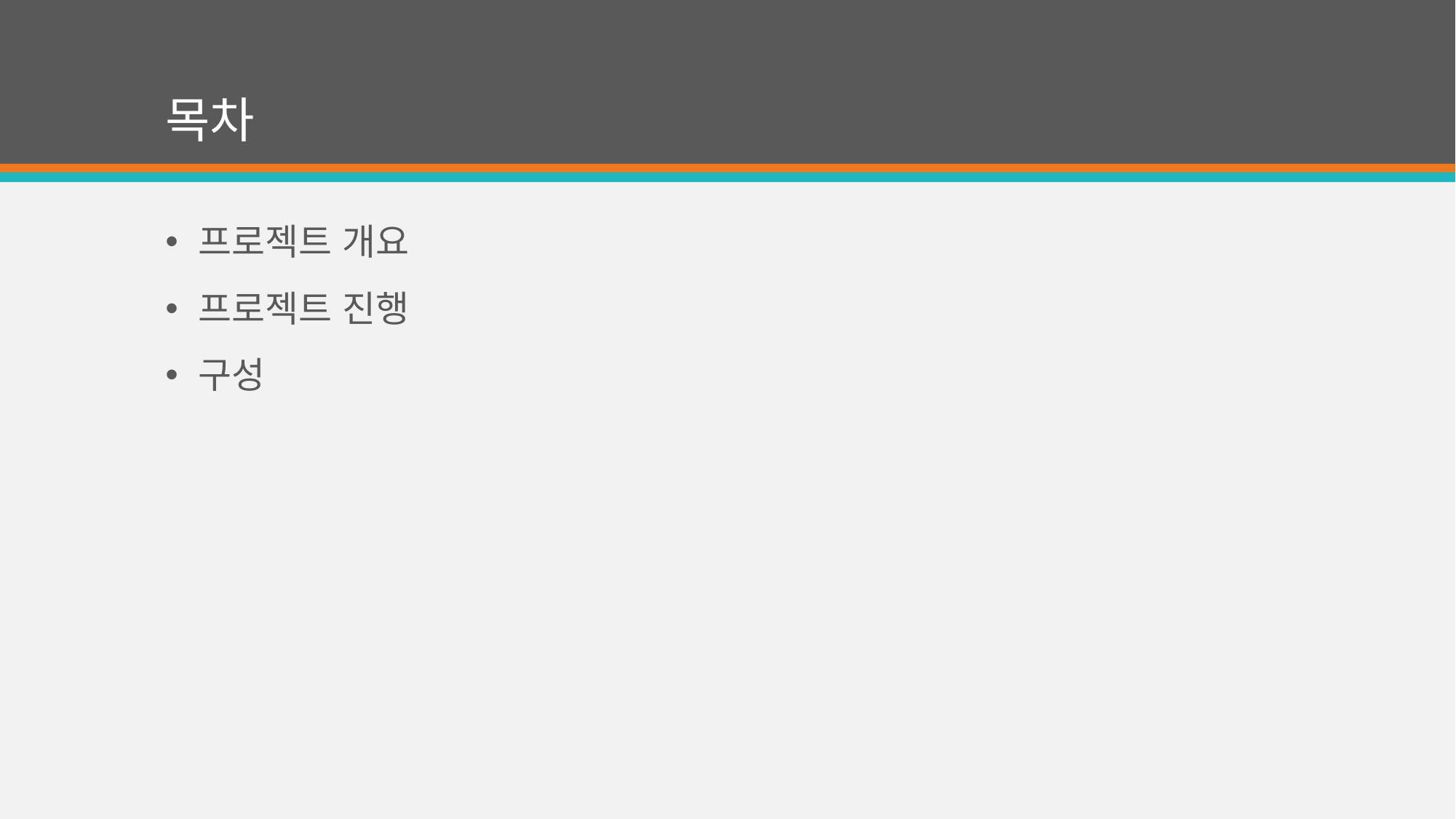

# 목차
프로젝트 개요
프로젝트 진행
구성